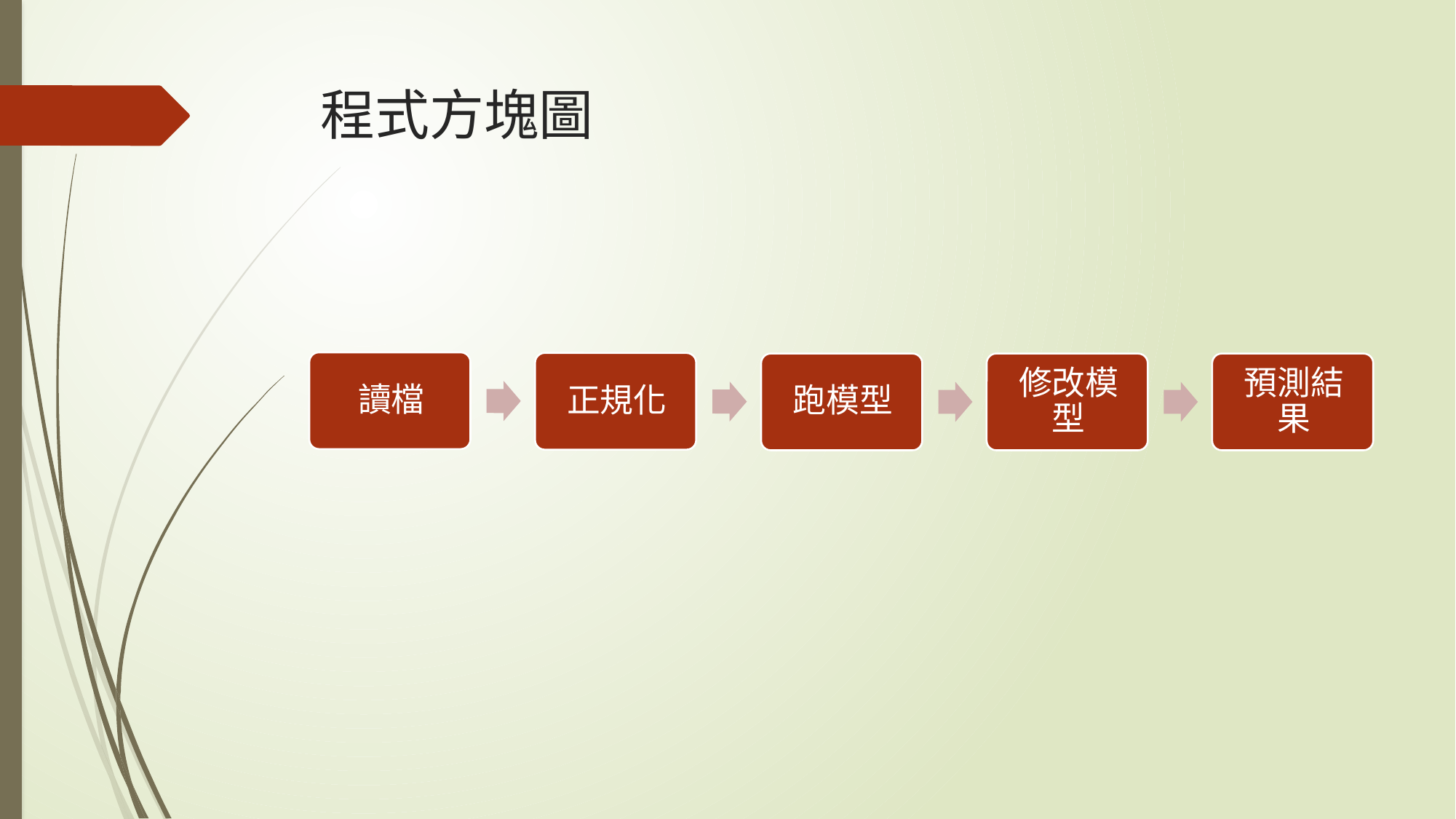

# 程式方塊圖
讀檔

正規化

跑模型

修改模型

預測結果